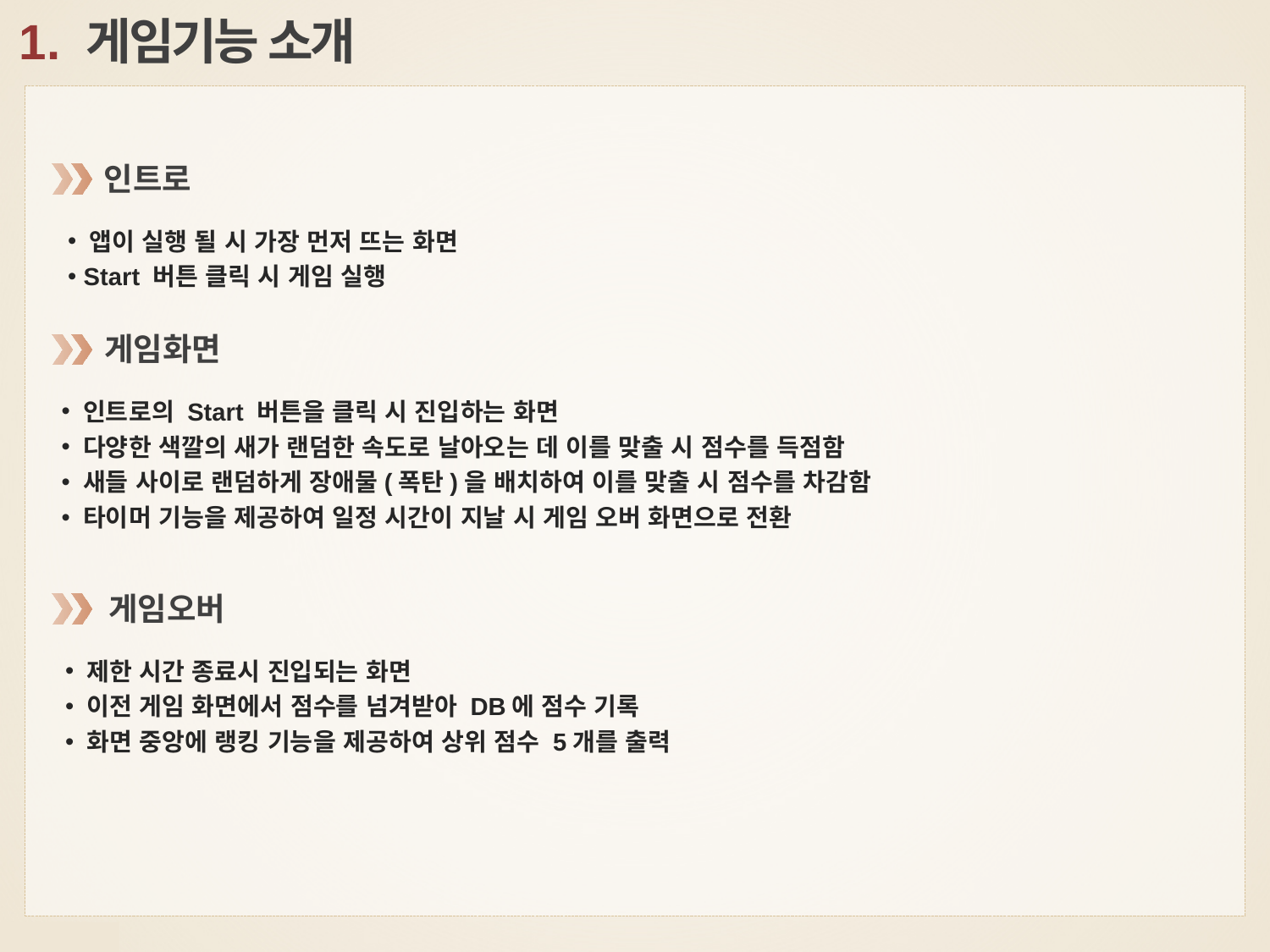

1. 게임기능 소개

인트로

 앱이 실행 될 시 가장 먼저 뜨는 화면
 Start 버튼 클릭 시 게임 실행
게임화면

 인트로의 Start 버튼을 클릭 시 진입하는 화면
 다양한 색깔의 새가 랜덤한 속도로 날아오는 데 이를 맞출 시 점수를 득점함
 새들 사이로 랜덤하게 장애물(폭탄)을 배치하여 이를 맞출 시 점수를 차감함
 타이머 기능을 제공하여 일정 시간이 지날 시 게임 오버 화면으로 전환
게임오버

 제한 시간 종료시 진입되는 화면
 이전 게임 화면에서 점수를 넘겨받아 DB에 점수 기록
 화면 중앙에 랭킹 기능을 제공하여 상위 점수 5개를 출력